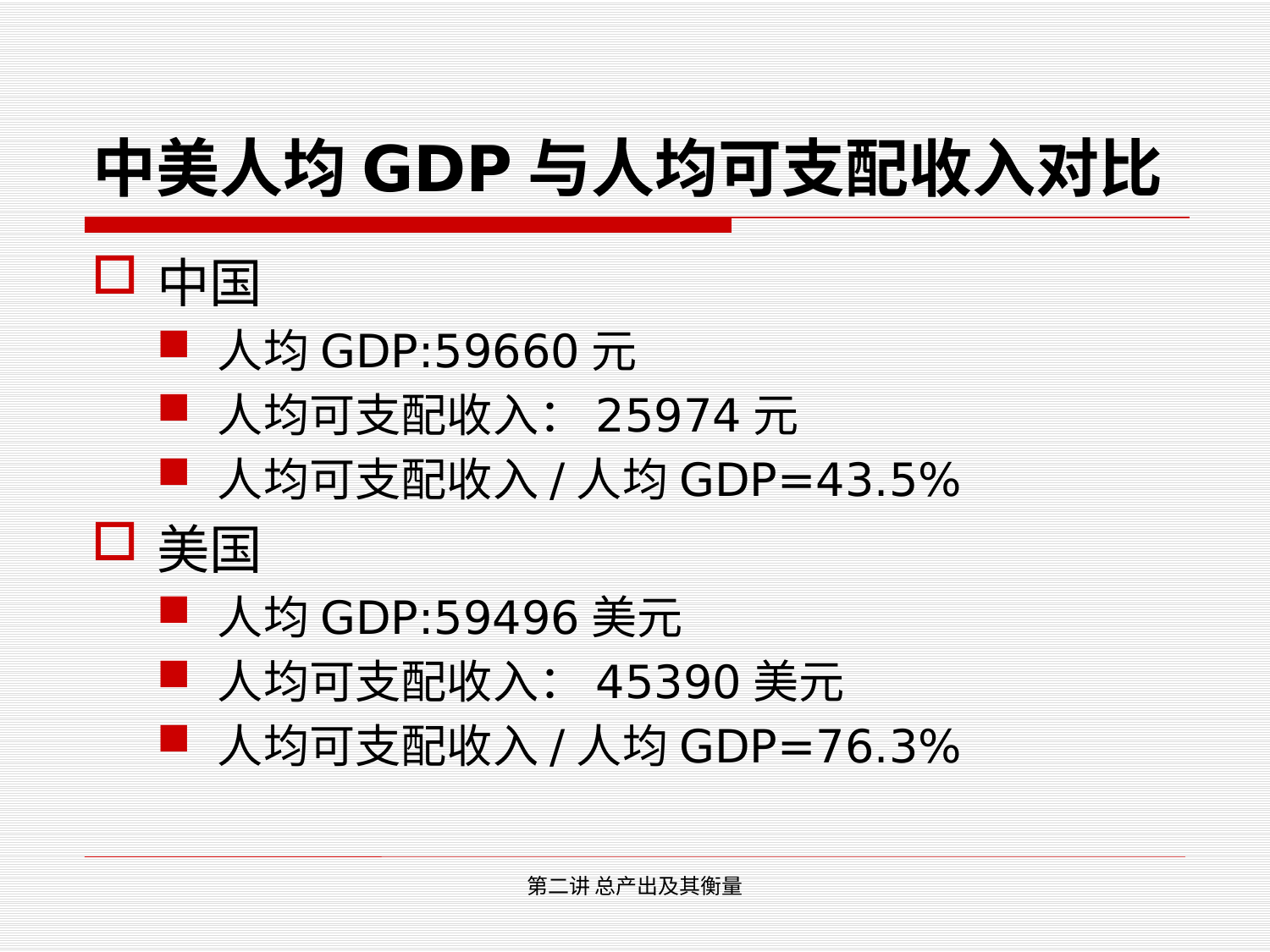

# 中美人均GDP与人均可支配收入对比
中国
人均GDP:59660元
人均可支配收入：25974元
人均可支配收入/人均GDP=43.5%
美国
人均GDP:59496美元
人均可支配收入：45390美元
人均可支配收入/人均GDP=76.3%
第二讲 总产出及其衡量